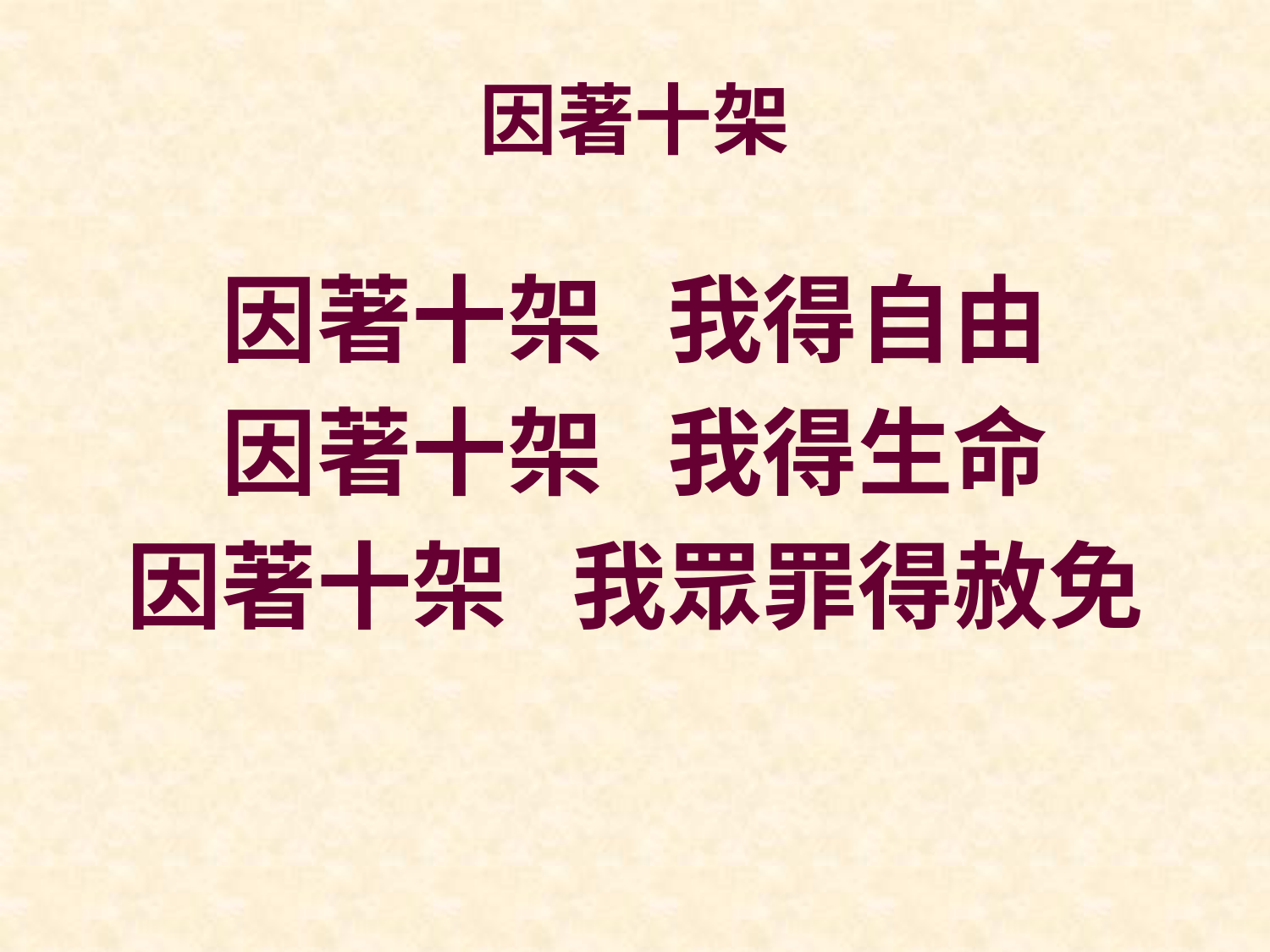

# 因著十架
因著十架   我得自由
因著十架   我得生命
因著十架   我眾罪得赦免